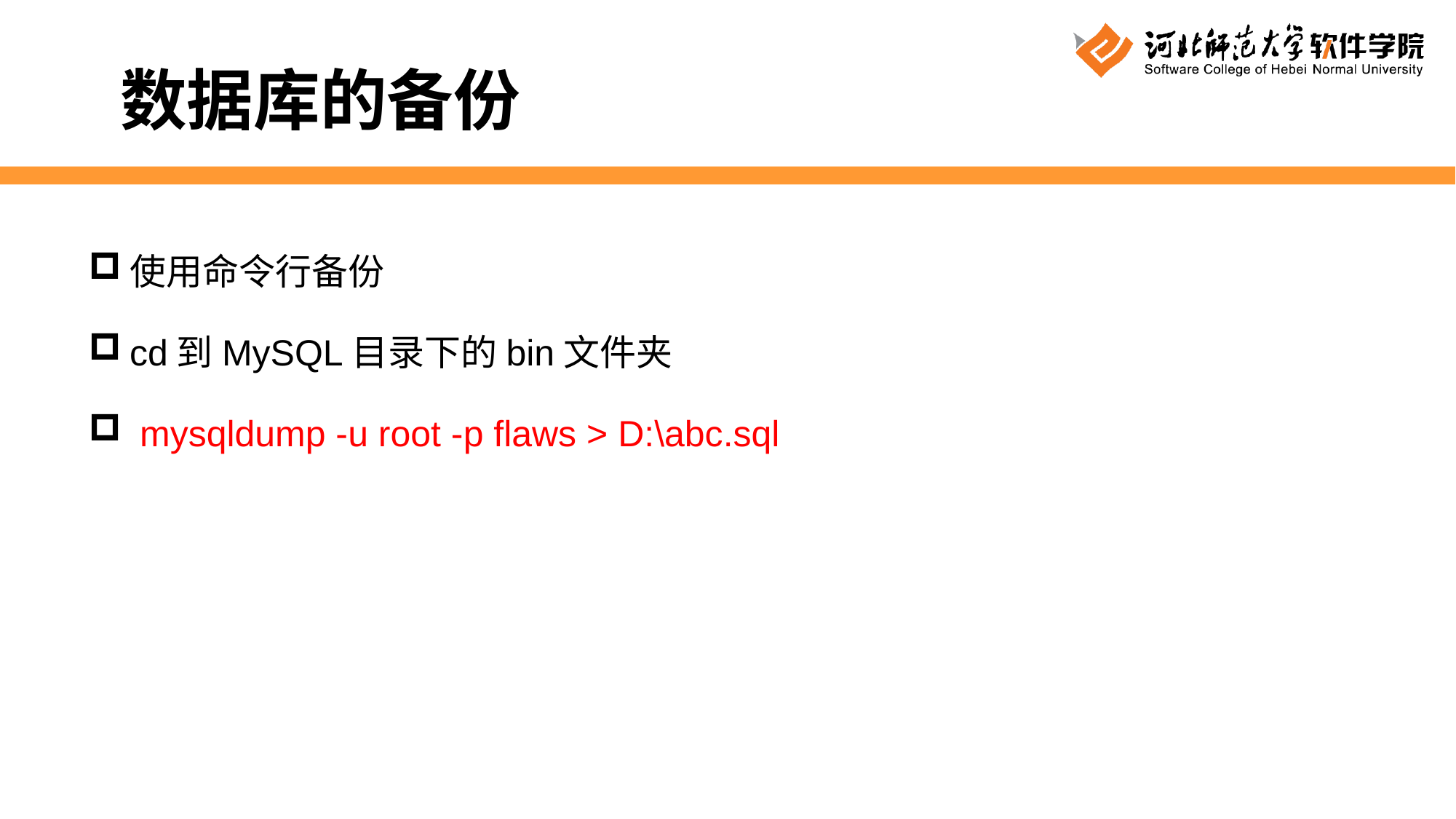

数据库的备份
使用命令行备份
cd到MySQL目录下的bin文件夹
 mysqldump -u root -p flaws > D:\abc.sql